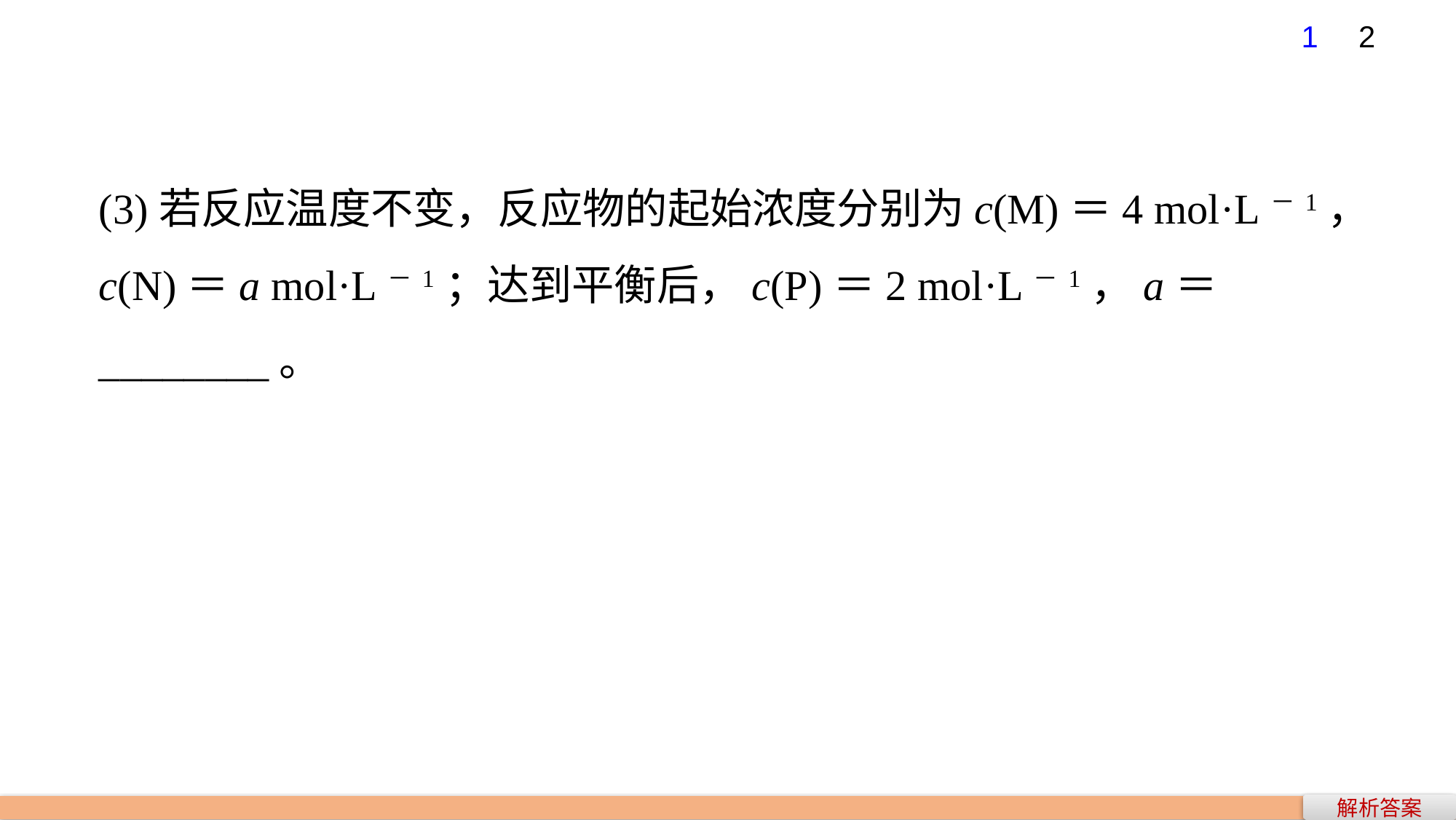

1
2
(3)若反应温度不变，反应物的起始浓度分别为c(M)＝4 mol·L－1，c(N)＝a mol·L－1；达到平衡后，c(P)＝2 mol·L－1，a＝________。
解析答案